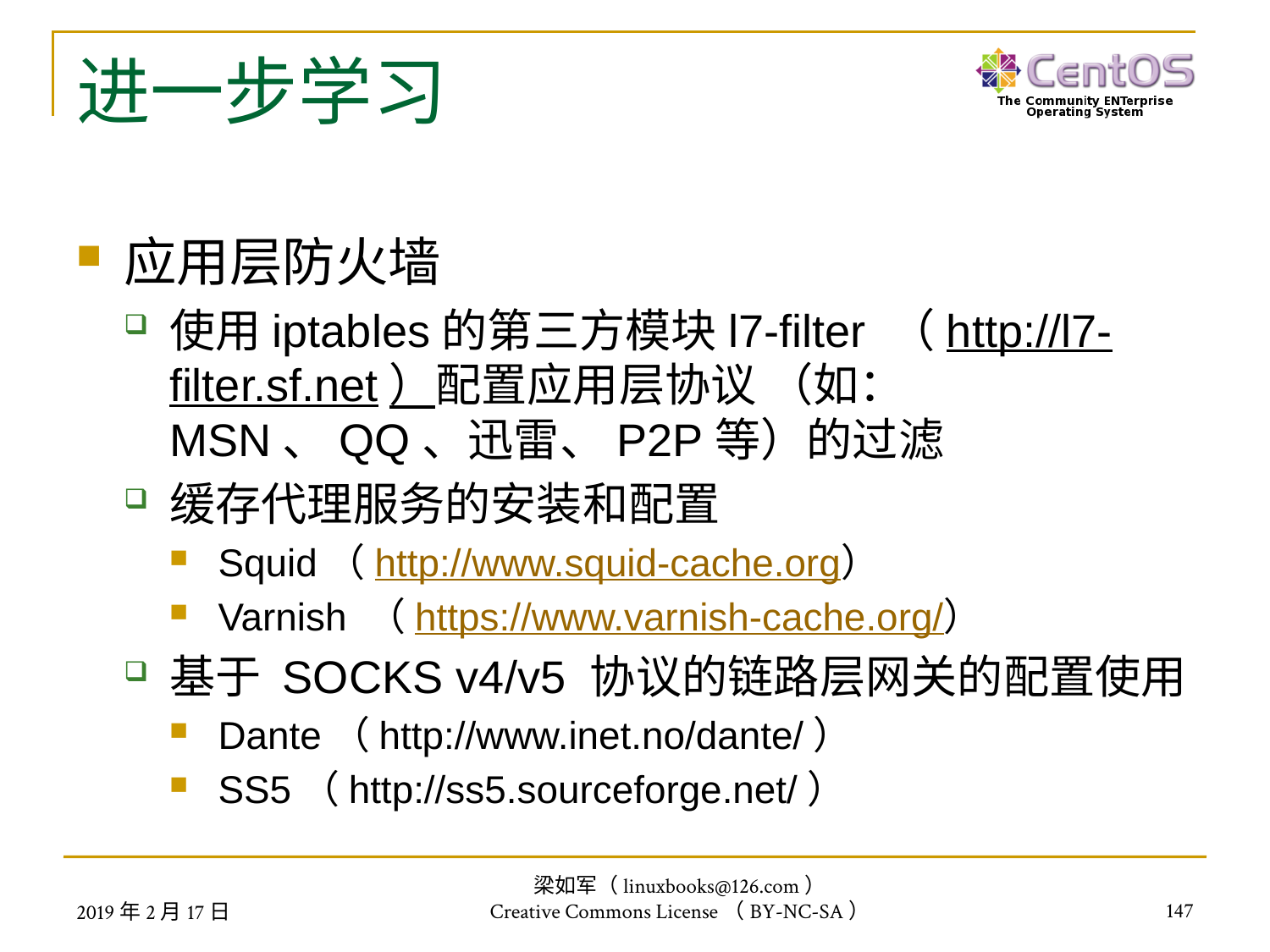

# 进一步学习
应用层防火墙
使用iptables的第三方模块l7-filter （http://l7-filter.sf.net）配置应用层协议 （如：MSN、QQ、迅雷、P2P等）的过滤
缓存代理服务的安装和配置
Squid（http://www.squid-cache.org）
Varnish （https://www.varnish-cache.org/）
基于 SOCKS v4/v5 协议的链路层网关的配置使用
Dante（http://www.inet.no/dante/）
SS5（http://ss5.sourceforge.net/）
梁如军（linuxbooks@126.com）
Creative Commons License（BY-NC-SA）
2019年2月17日
147